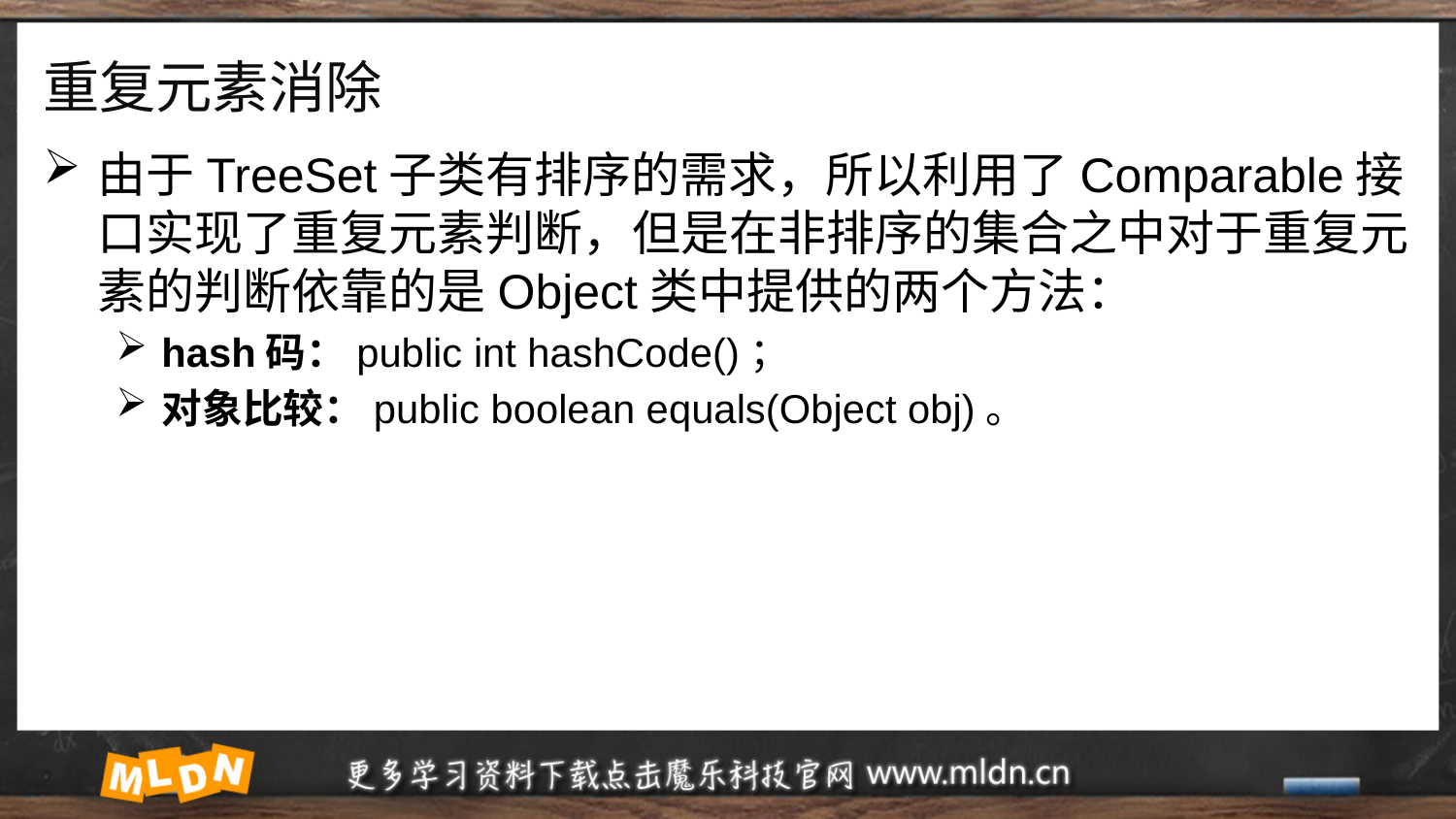

# 重复元素消除
由于TreeSet子类有排序的需求，所以利用了Comparable接口实现了重复元素判断，但是在非排序的集合之中对于重复元素的判断依靠的是Object类中提供的两个方法：
hash码：public int hashCode()；
对象比较：public boolean equals(Object obj)。